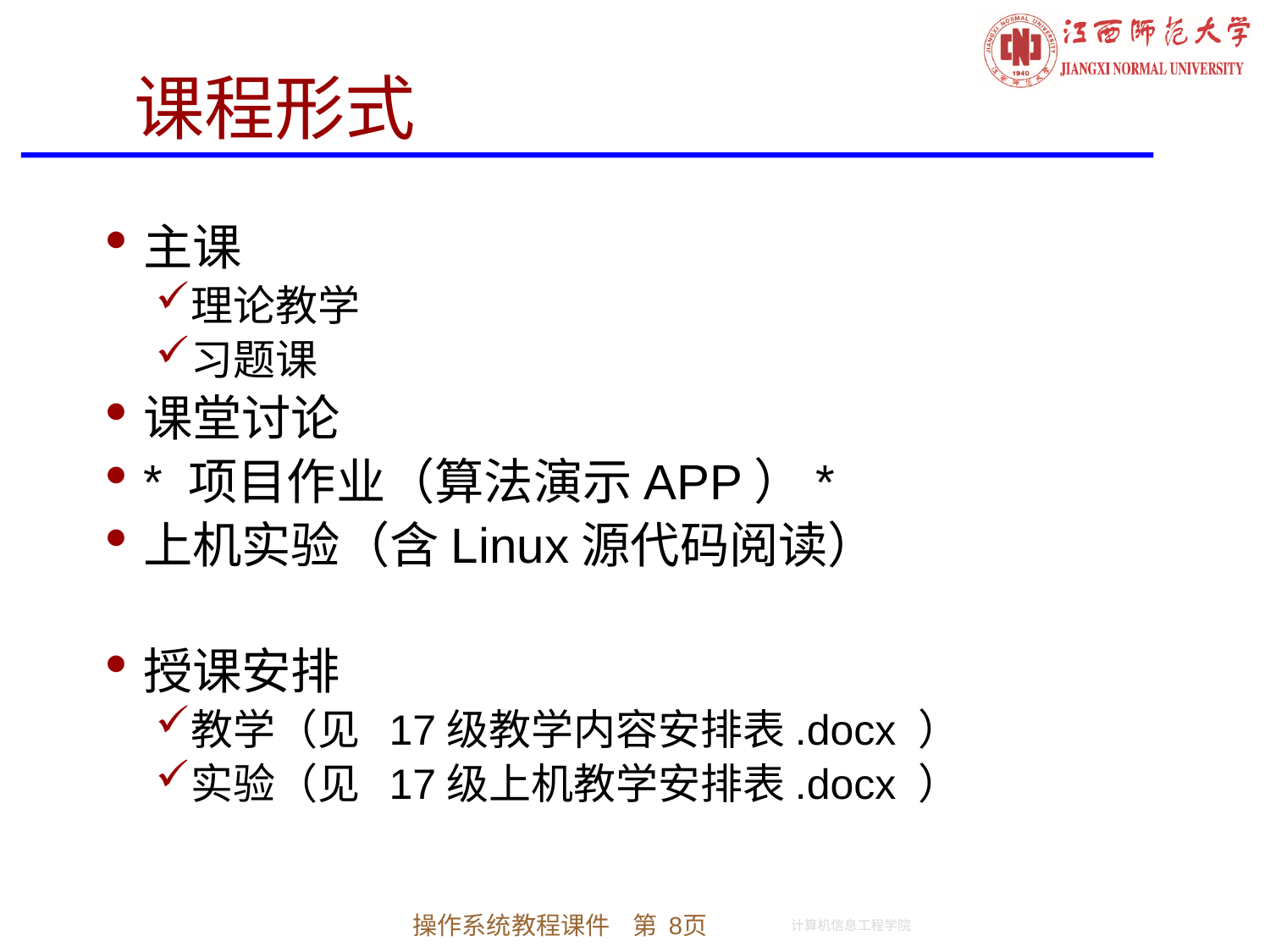

# 课程形式
主课
理论教学
习题课
课堂讨论
* 项目作业（算法演示APP）*
上机实验（含Linux源代码阅读）

授课安排
教学（见  17级教学内容安排表.docx ）
实验（见  17级上机教学安排表.docx ）
操作系统教程课件    第 8页